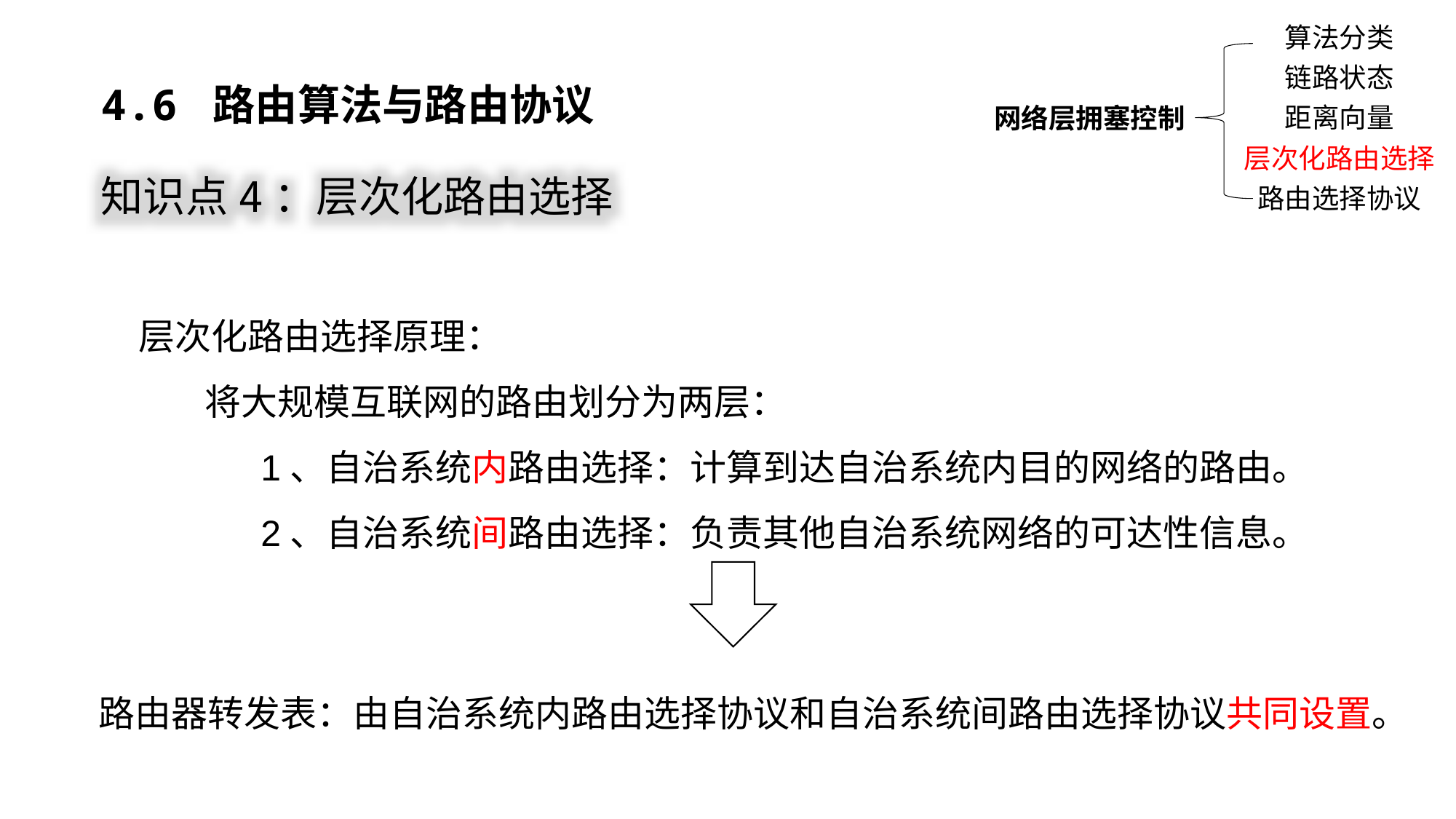

算法分类

链路状态
网络层拥塞控制
距离向量
层次化路由选择
路由选择协议
4.6 路由算法与路由协议
知识点4：层次化路由选择
层次化路由选择原理：
       将大规模互联网的路由划分为两层：
            1、自治系统内路由选择：计算到达自治系统内目的网络的路由。
            2、自治系统间路由选择：负责其他自治系统网络的可达性信息。

路由器转发表：由自治系统内路由选择协议和自治系统间路由选择协议共同设置。